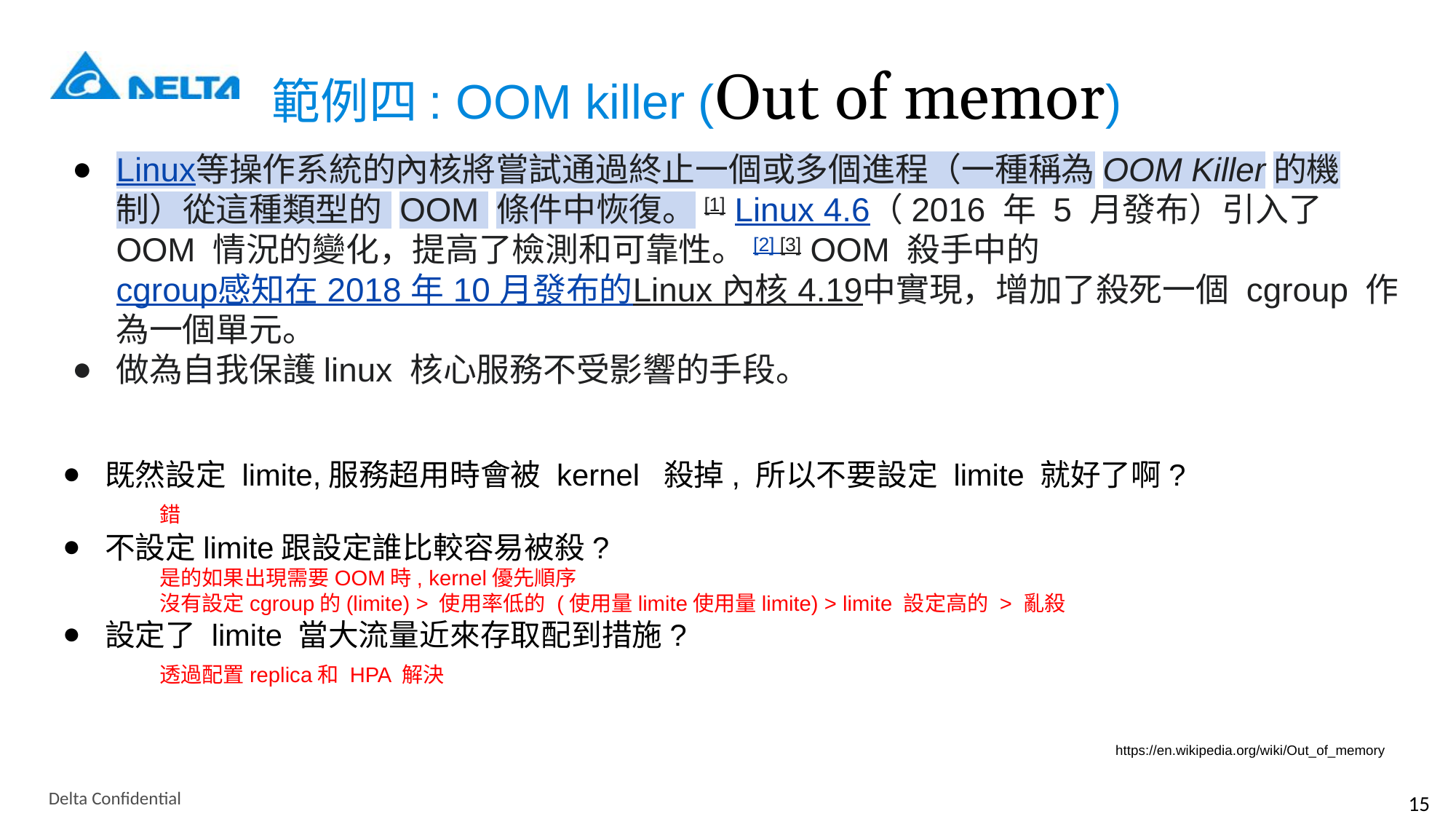

# 範例四: OOM killer (Out of memor)

Linux等操作系統的內核將嘗試通過終止一個或多個進程（一種稱為OOM Killer的機制）從這種類型的 OOM 條件中恢復。[1] Linux 4.6（2016 年 5 月發布）引入了 OOM 情況的變化，提高了檢測和可靠性。[2] [3] OOM 殺手中的cgroup感知在 2018 年 10 月發布的Linux 內核 4.19中實現，增加了殺死一個 cgroup 作為一個單元。
做為自我保護linux 核心服務不受影響的手段。
既然設定 limite,服務超用時會被 kernel  殺掉, 所以不要設定 limite 就好了啊?
	錯
不設定limite跟設定誰比較容易被殺?
	是的如果出現需要OOM時, kernel優先順序
	沒有設定cgroup的(limite) > 使用率低的 (使用量limite使用量limite) > limite 設定高的 > 亂殺
設定了 limite 當大流量近來存取配到措施?
	透過配置replica和 HPA 解決
https://en.wikipedia.org/wiki/Out_of_memory